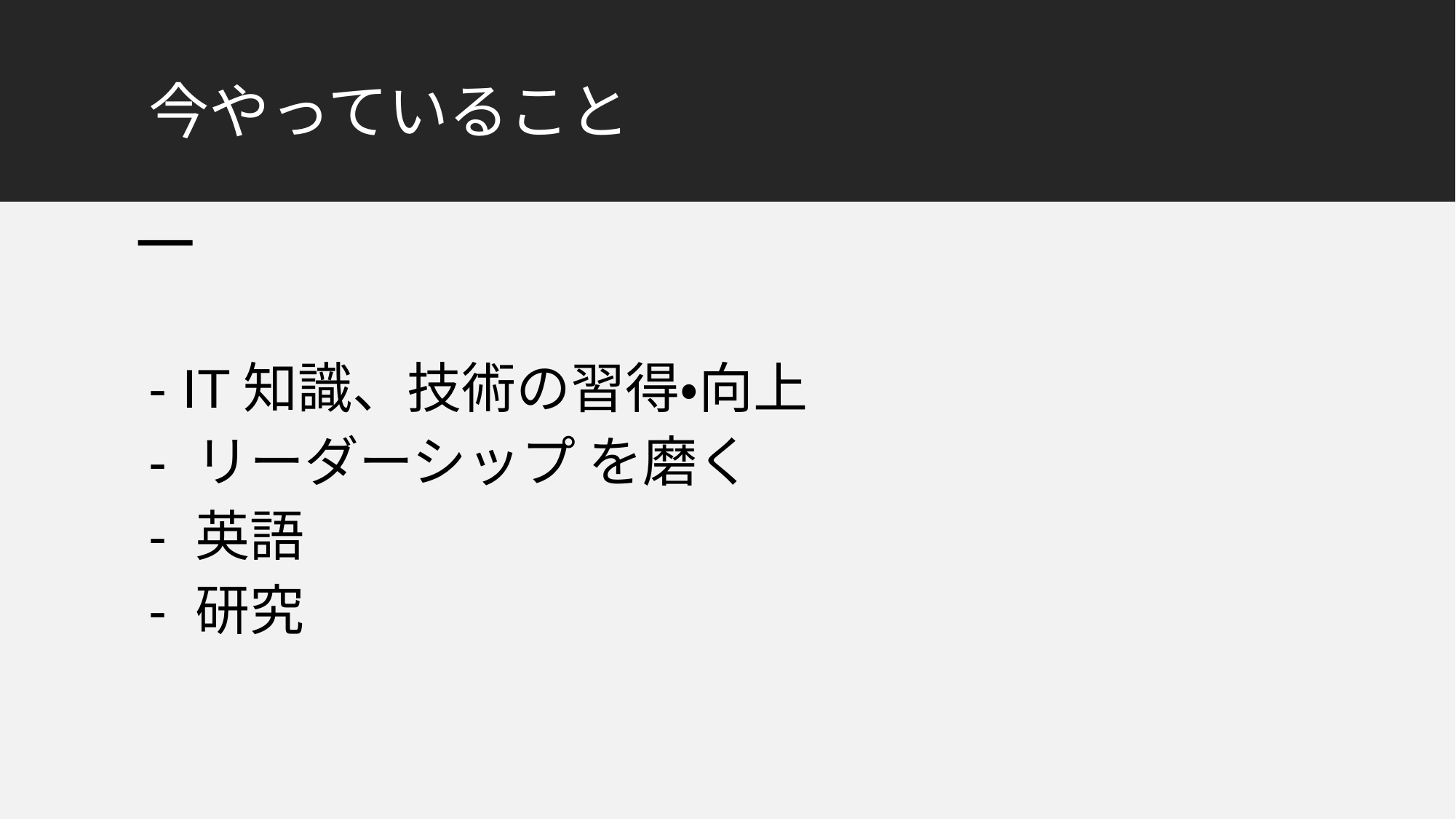

# 今やっていること

- IT知識、技術の習得・向上
- リーダーシップ を磨く
- 英語
- 研究